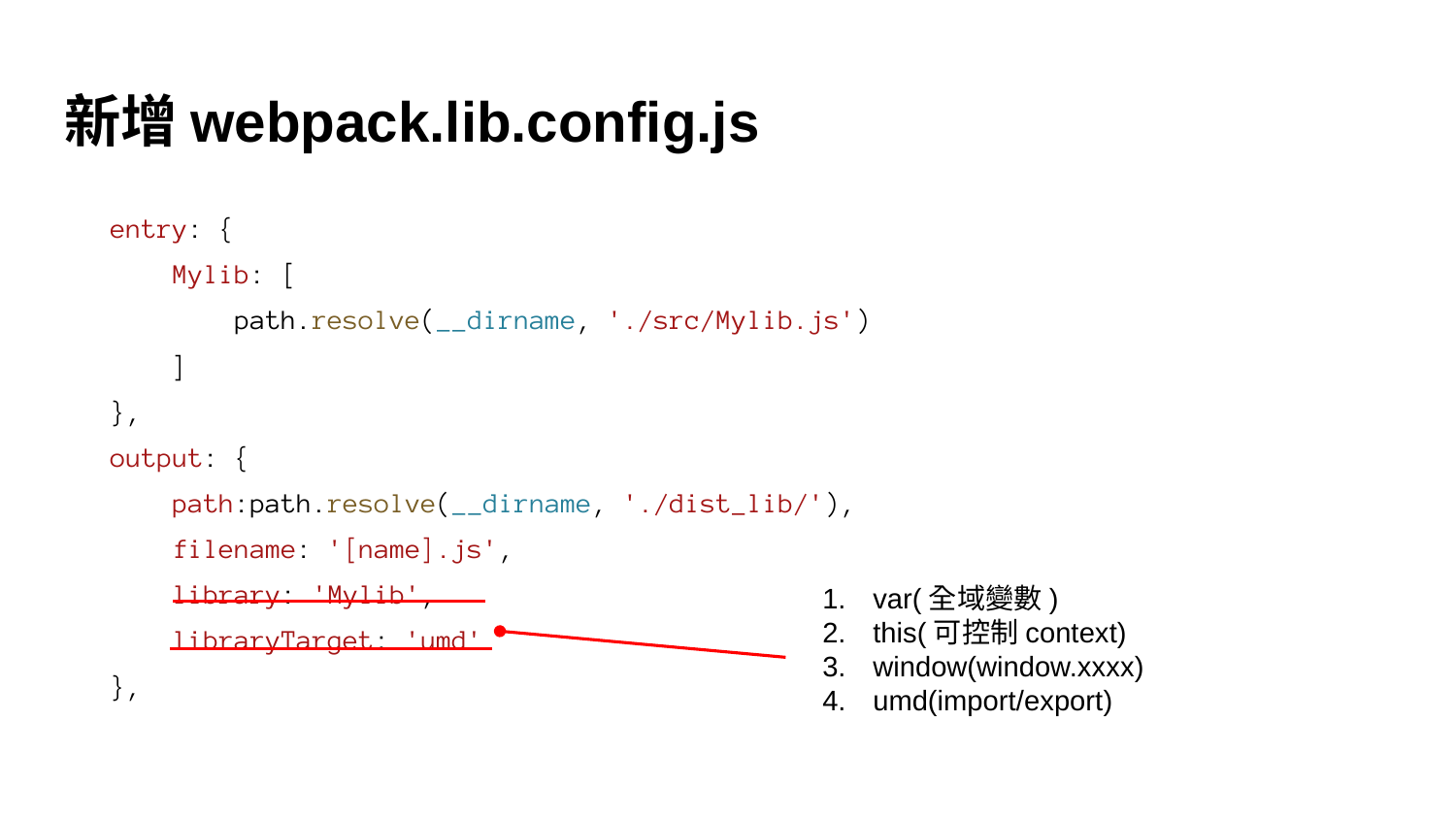

# 新增webpack.lib.config.js
   entry: {
       Mylib: [
           path.resolve(__dirname, './src/Mylib.js')
       ]
   },
   output: {
       path:path.resolve(__dirname, './dist_lib/'),
       filename: '[name].js',
       library: 'Mylib',
       libraryTarget: 'umd'
   },

var(全域變數)
this(可控制context)
window(window.xxxx)
umd(import/export)